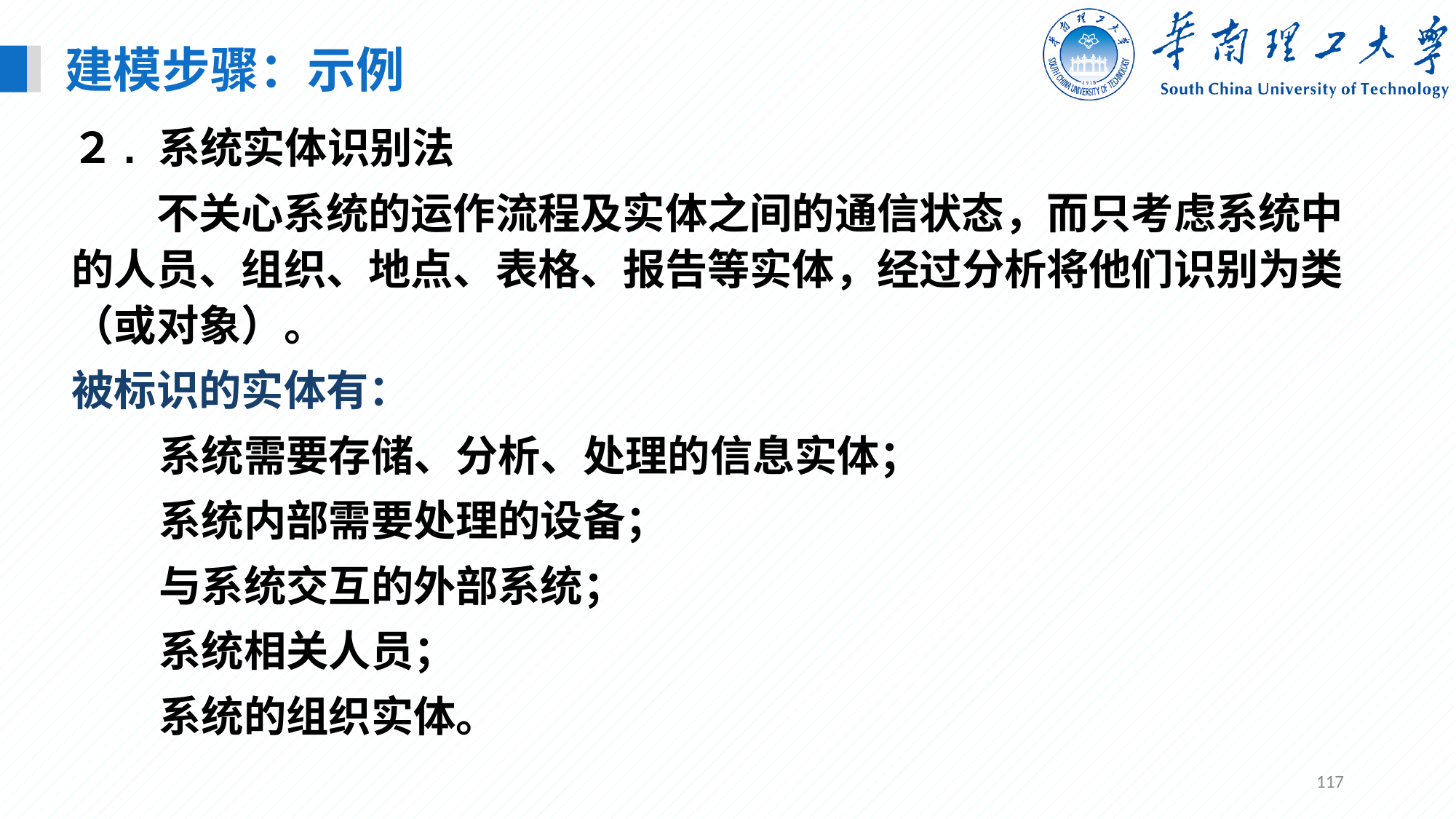

建模步骤：示例
２. 系统实体识别法
　　不关心系统的运作流程及实体之间的通信状态，而只考虑系统中的人员、组织、地点、表格、报告等实体，经过分析将他们识别为类（或对象）。
被标识的实体有：
        系统需要存储、分析、处理的信息实体；
        系统内部需要处理的设备；
        与系统交互的外部系统；
        系统相关人员；
        系统的组织实体。
117